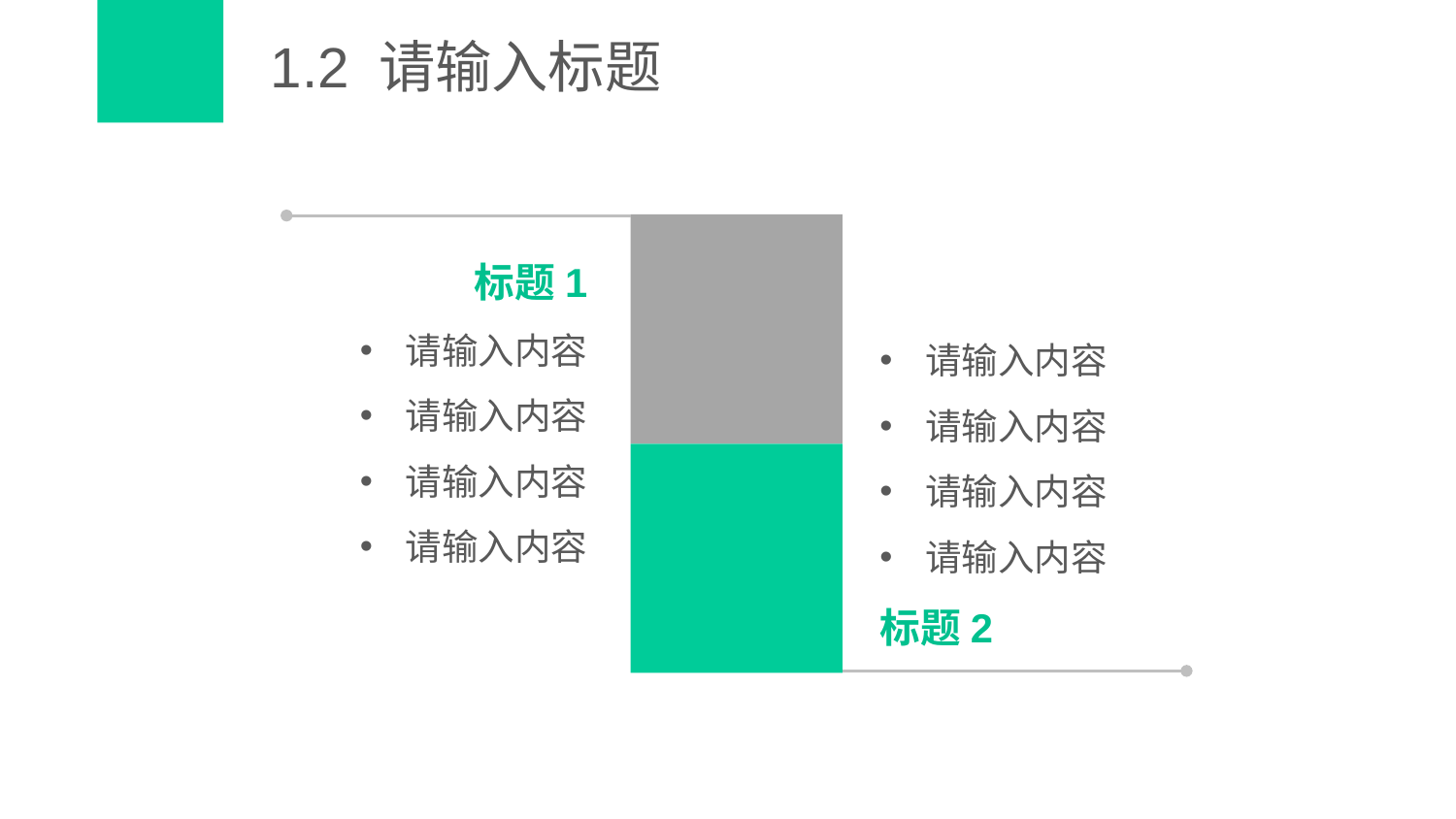

# 1.2 请输入标题

标题1
请输入内容
请输入内容
请输入内容
请输入内容

请输入内容
请输入内容
请输入内容
请输入内容
标题2